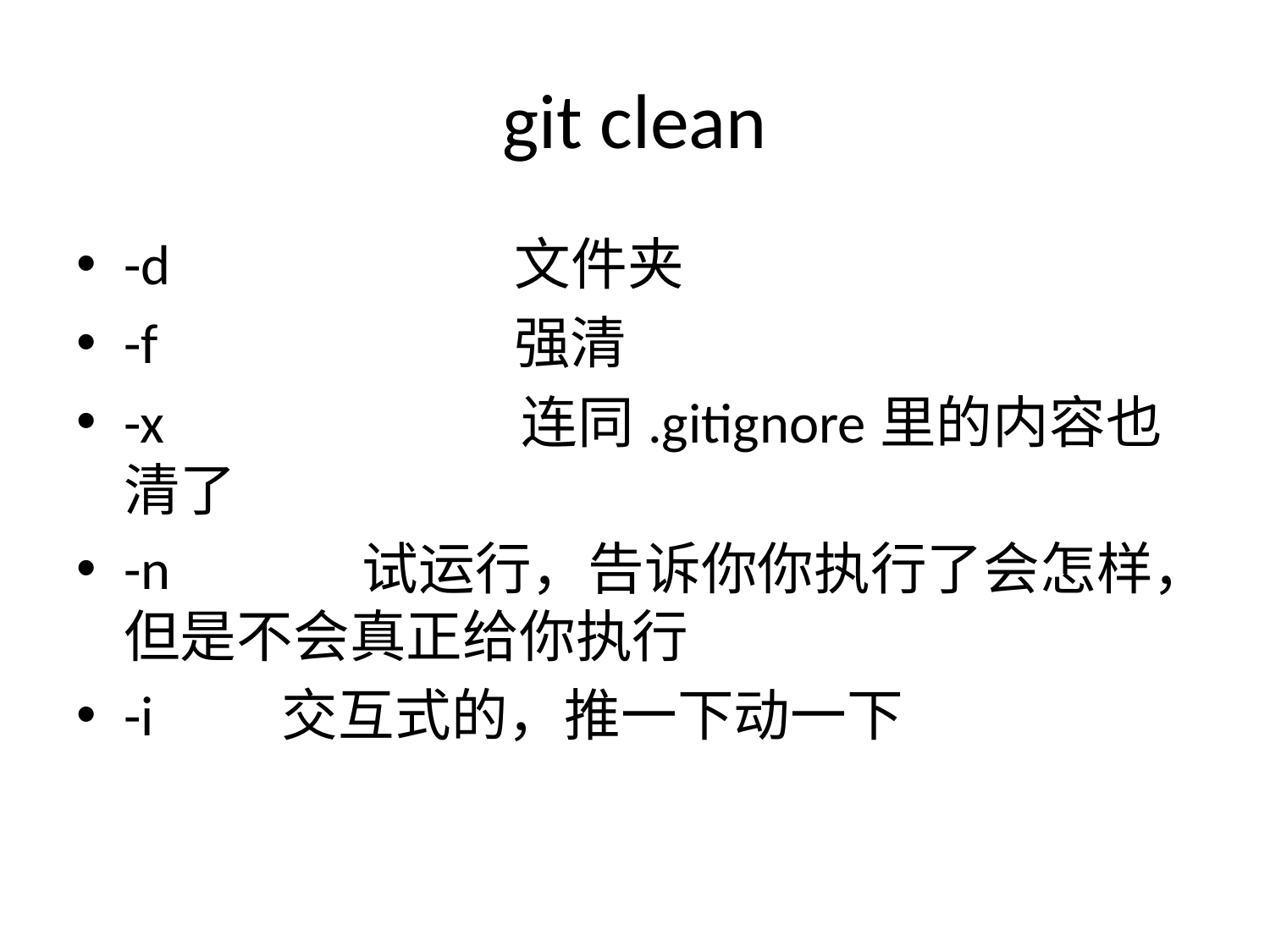

# git clean
-d                          文件夹
-f                           强清
-x                           连同.gitignore里的内容也清了
-n              试运行，告诉你你执行了会怎样，但是不会真正给你执行
-i         交互式的，推一下动一下